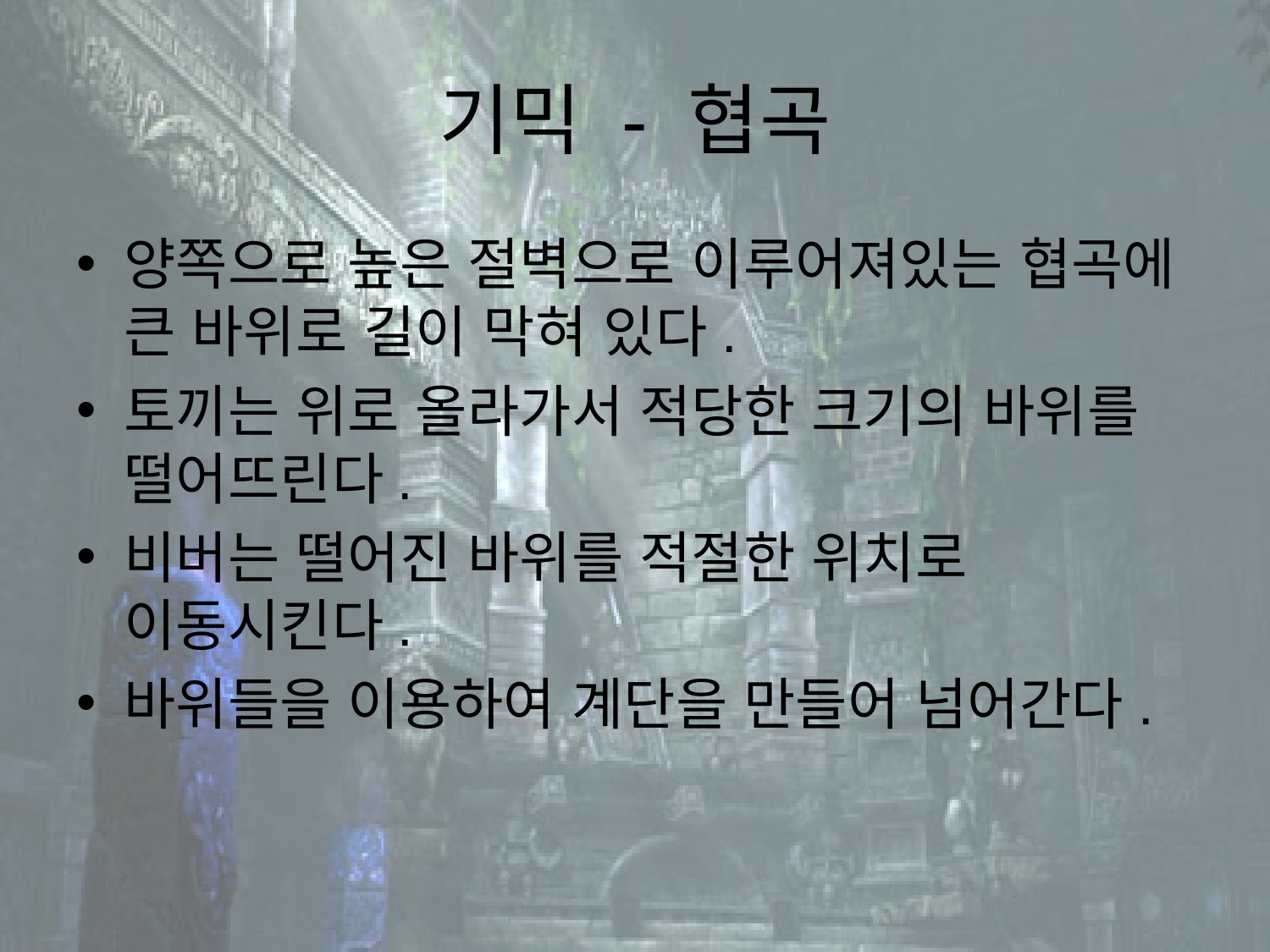

# 기믹 - 협곡
양쪽으로 높은 절벽으로 이루어져있는 협곡에 큰 바위로 길이 막혀 있다.
토끼는 위로 올라가서 적당한 크기의 바위를 떨어뜨린다.
비버는 떨어진 바위를 적절한 위치로 이동시킨다.
바위들을 이용하여 계단을 만들어 넘어간다.